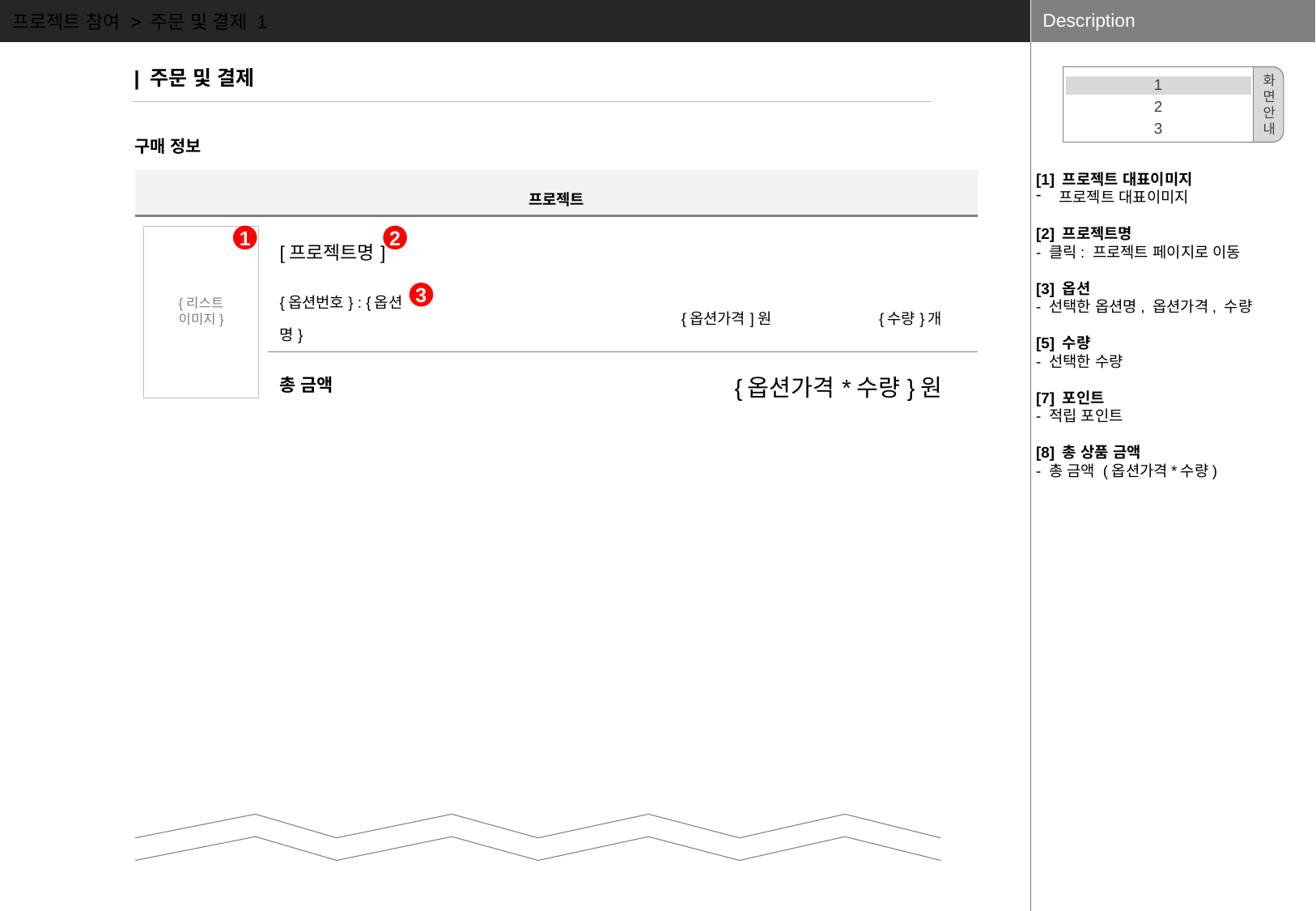

프로젝트 참여 > 주문 및 결제 1

[1] 프로젝트 대표이미지
프로젝트 대표이미지

[2] 프로젝트명
- 클릭: 프로젝트 페이지로 이동

[3] 옵션
- 선택한 옵션명, 옵션가격, 수량

[5] 수량
- 선택한 수량

[7] 포인트
- 적립 포인트

[8] 총 상품 금액
- 총 금액 (옵션가격*수량)
| 주문 및 결제
1
2
3
화
면
안
내

구매 정보
| 프로젝트 |  |  |  |
| --- | --- | --- | --- |
|  | [프로젝트명] |  |  |
|  | {옵션번호} : {옵션명} | {옵션가격]원 | {수량}개 |
|  | 총 금액 | {옵션가격\*수량}원 |  |
|  |  |  |  |
1
2
|  |
| --- |
3
{리스트
이미지}